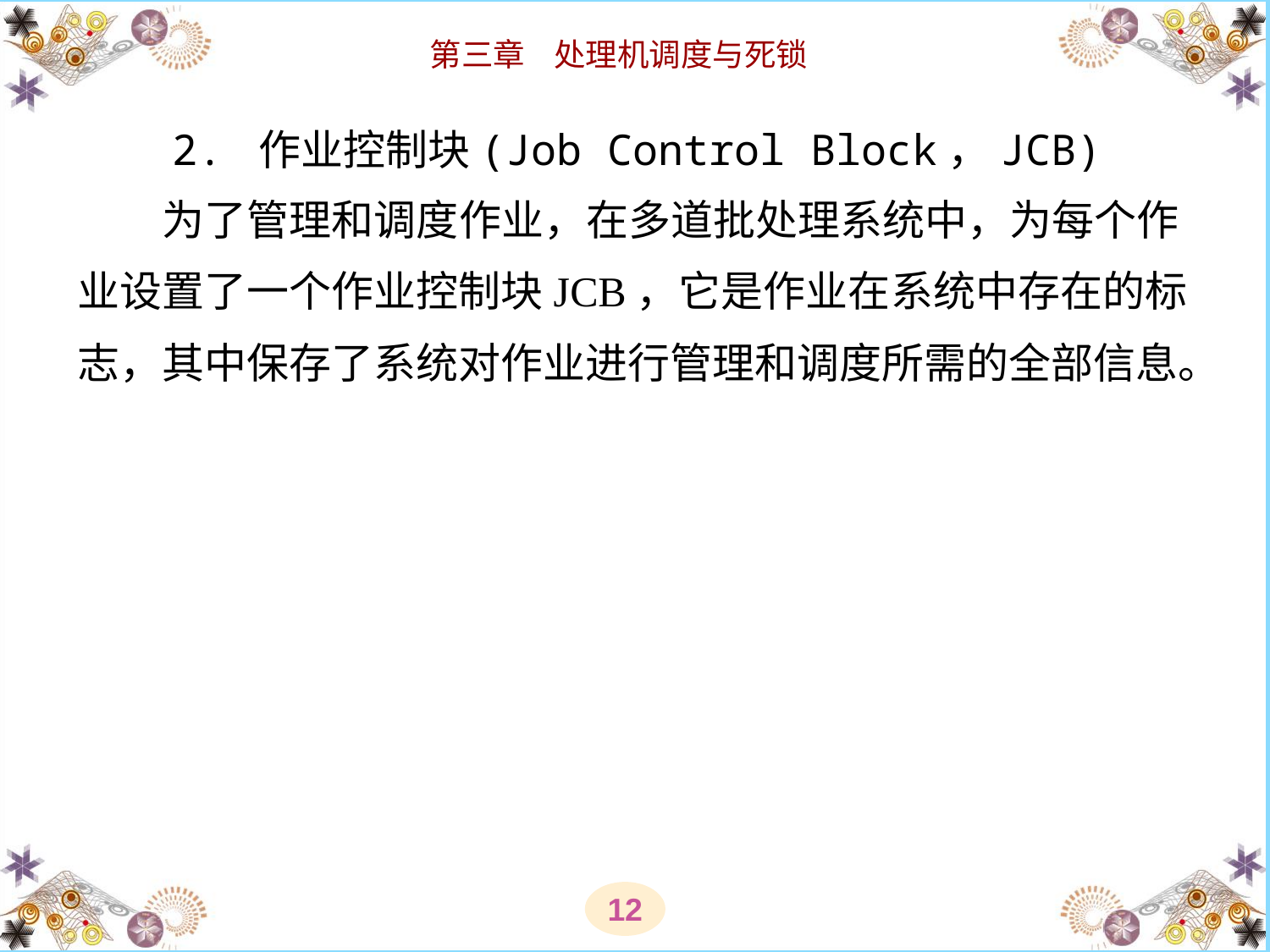

# 2. 作业控制块(Job Control Block，JCB) 　　为了管理和调度作业，在多道批处理系统中，为每个作业设置了一个作业控制块JCB，它是作业在系统中存在的标志，其中保存了系统对作业进行管理和调度所需的全部信息。